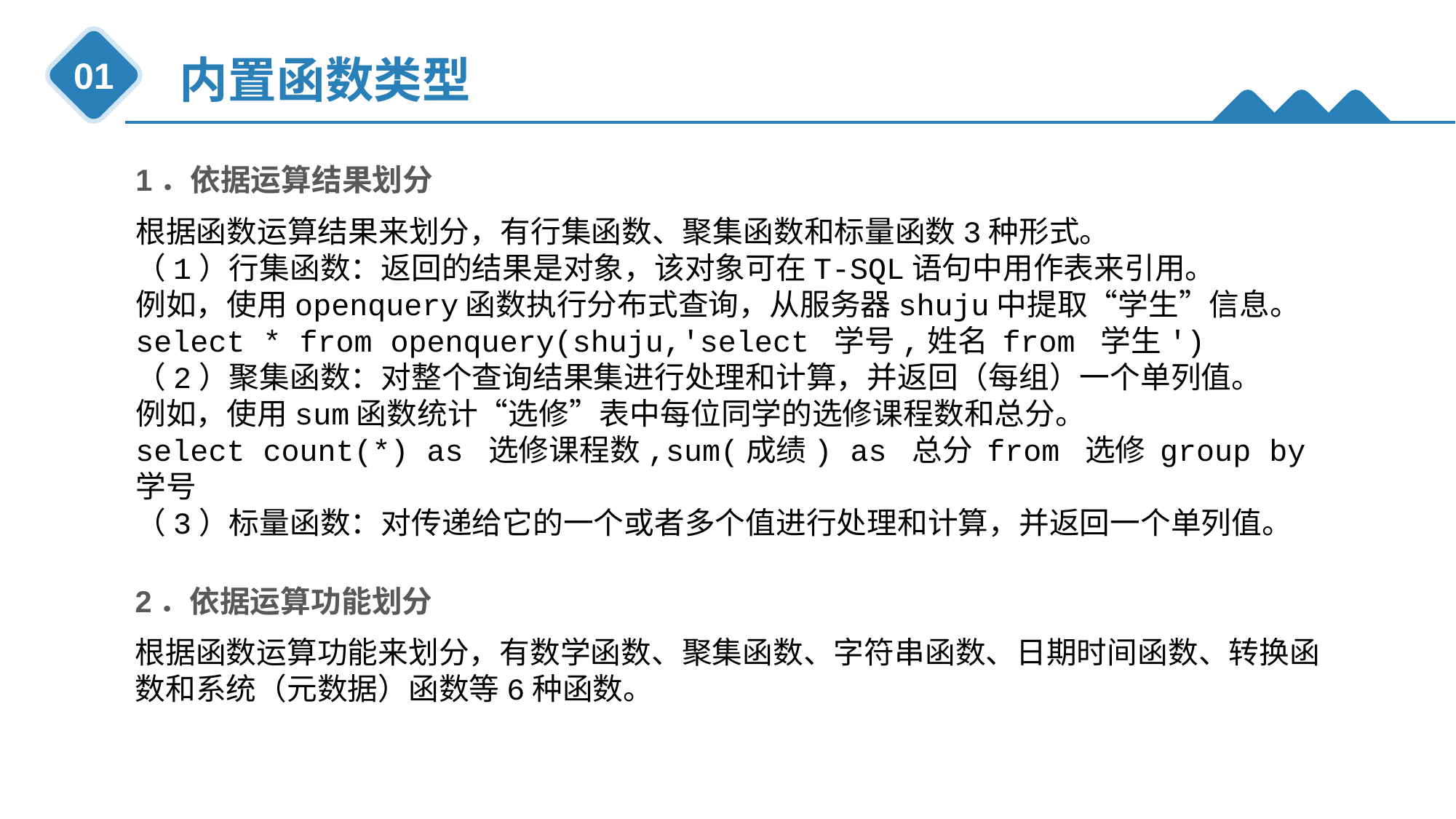

内置函数类型
01

1．依据运算结果划分
根据函数运算结果来划分，有行集函数、聚集函数和标量函数3种形式。
（1）行集函数：返回的结果是对象，该对象可在T-SQL语句中用作表来引用。
例如，使用openquery函数执行分布式查询，从服务器shuju中提取“学生”信息。
select * from openquery(shuju,'select 学号,姓名 from 学生')
（2）聚集函数：对整个查询结果集进行处理和计算，并返回（每组）一个单列值。
例如，使用sum函数统计“选修”表中每位同学的选修课程数和总分。
select count(*) as 选修课程数,sum(成绩) as 总分 from 选修 group by 学号
（3）标量函数：对传递给它的一个或者多个值进行处理和计算，并返回一个单列值。
2．依据运算功能划分
根据函数运算功能来划分，有数学函数、聚集函数、字符串函数、日期时间函数、转换函数和系统（元数据）函数等6种函数。